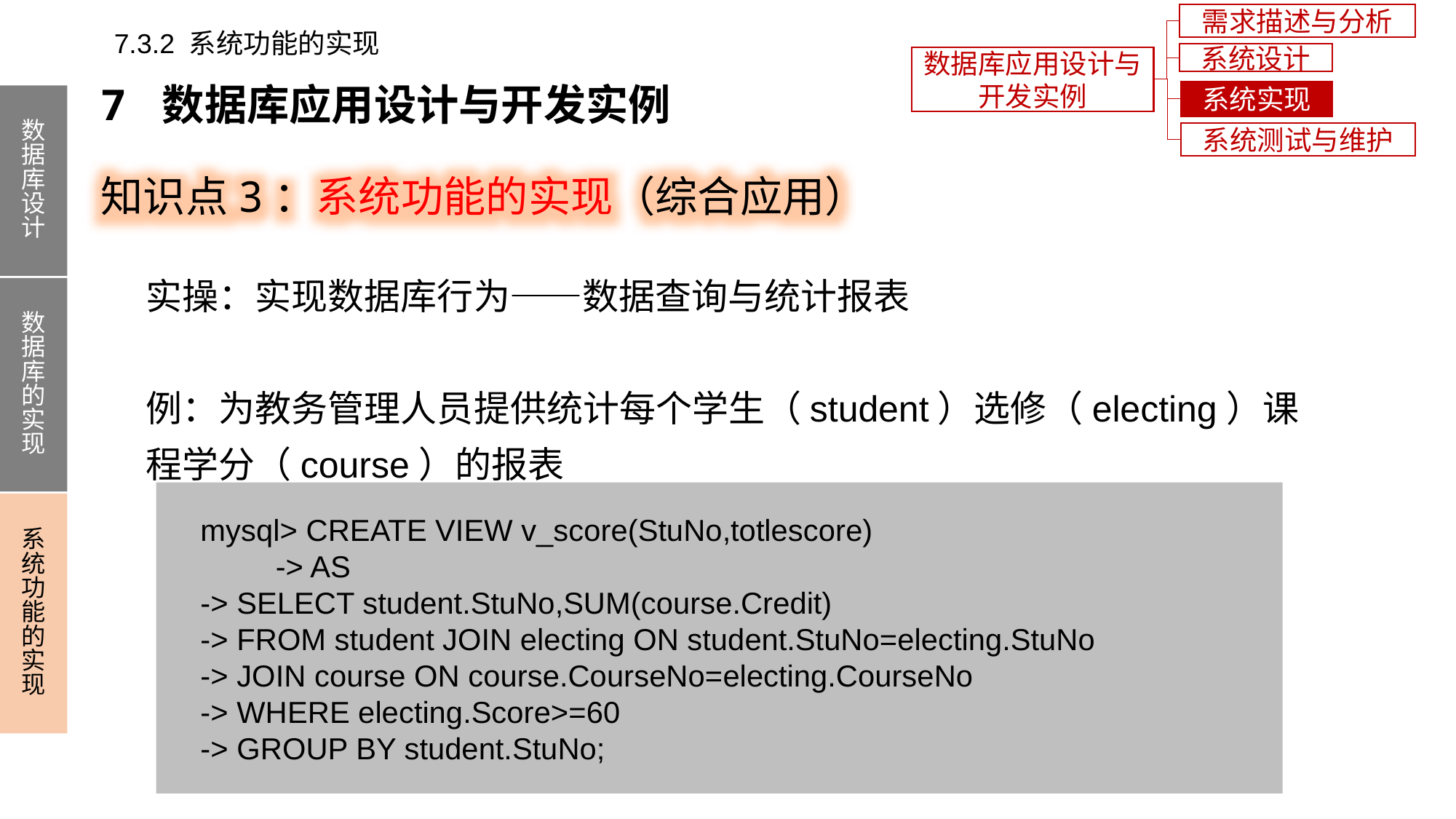

需求描述与分析
7.3.2 系统功能的实现
系统设计
数据库应用设计与开发实例
7 数据库应用设计与开发实例
系统实现
数据库设计
数据库的实现
系统功能的实现
系统测试与维护
知识点3：系统功能的实现（综合应用）
实操：实现数据库行为——数据查询与统计报表

例：为教务管理人员提供统计每个学生（student）选修（electing）课程学分（course）的报表
    mysql> CREATE VIEW v_score(StuNo,totlescore)
             -> AS
    -> SELECT student.StuNo,SUM(course.Credit)
    -> FROM student JOIN electing ON student.StuNo=electing.StuNo
    -> JOIN course ON course.CourseNo=electing.CourseNo
    -> WHERE electing.Score>=60
    -> GROUP BY student.StuNo;